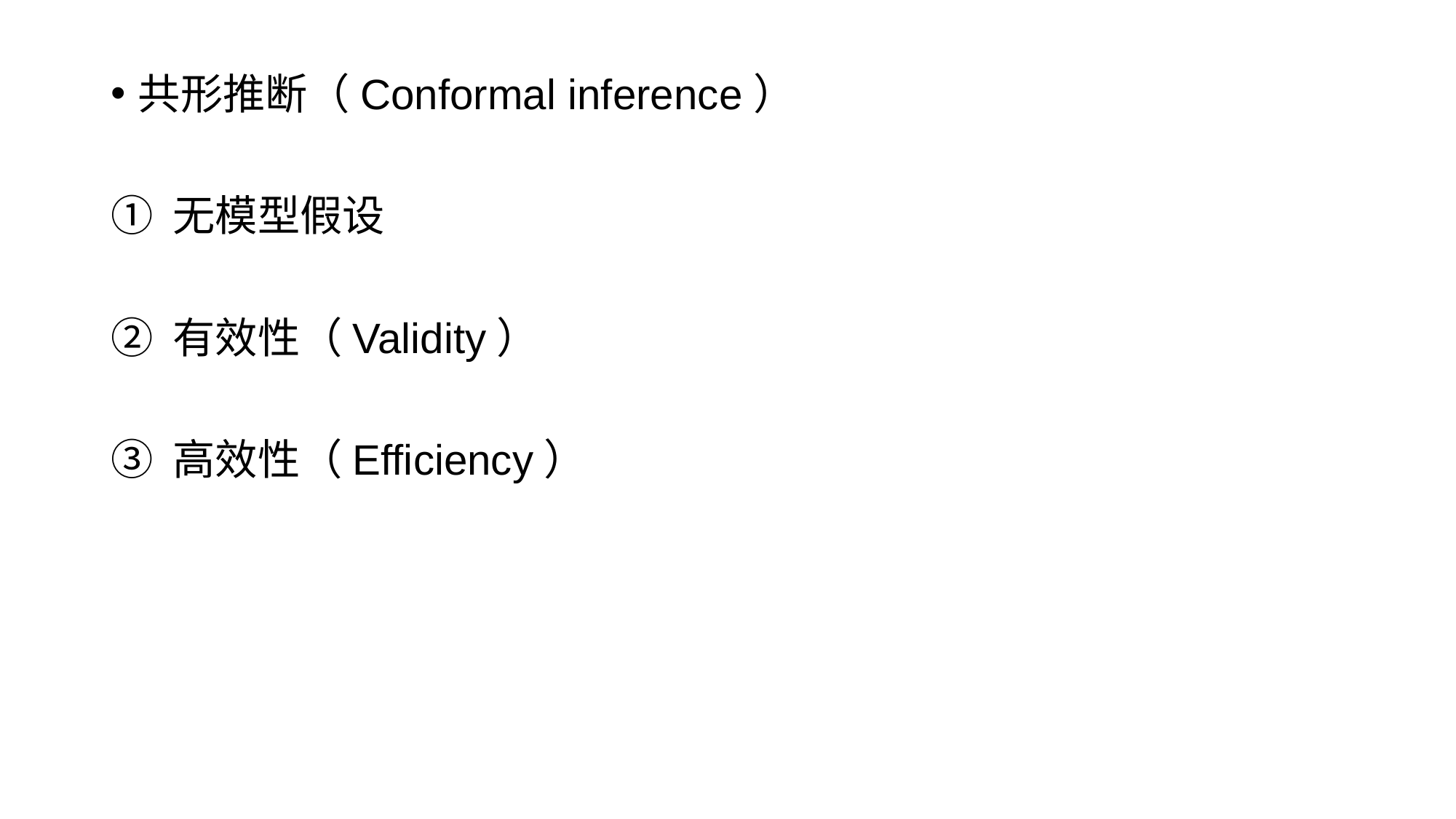

共形推断（Conformal inference）

① 无模型假设

② 有效性（Validity）

③ 高效性（Efficiency）